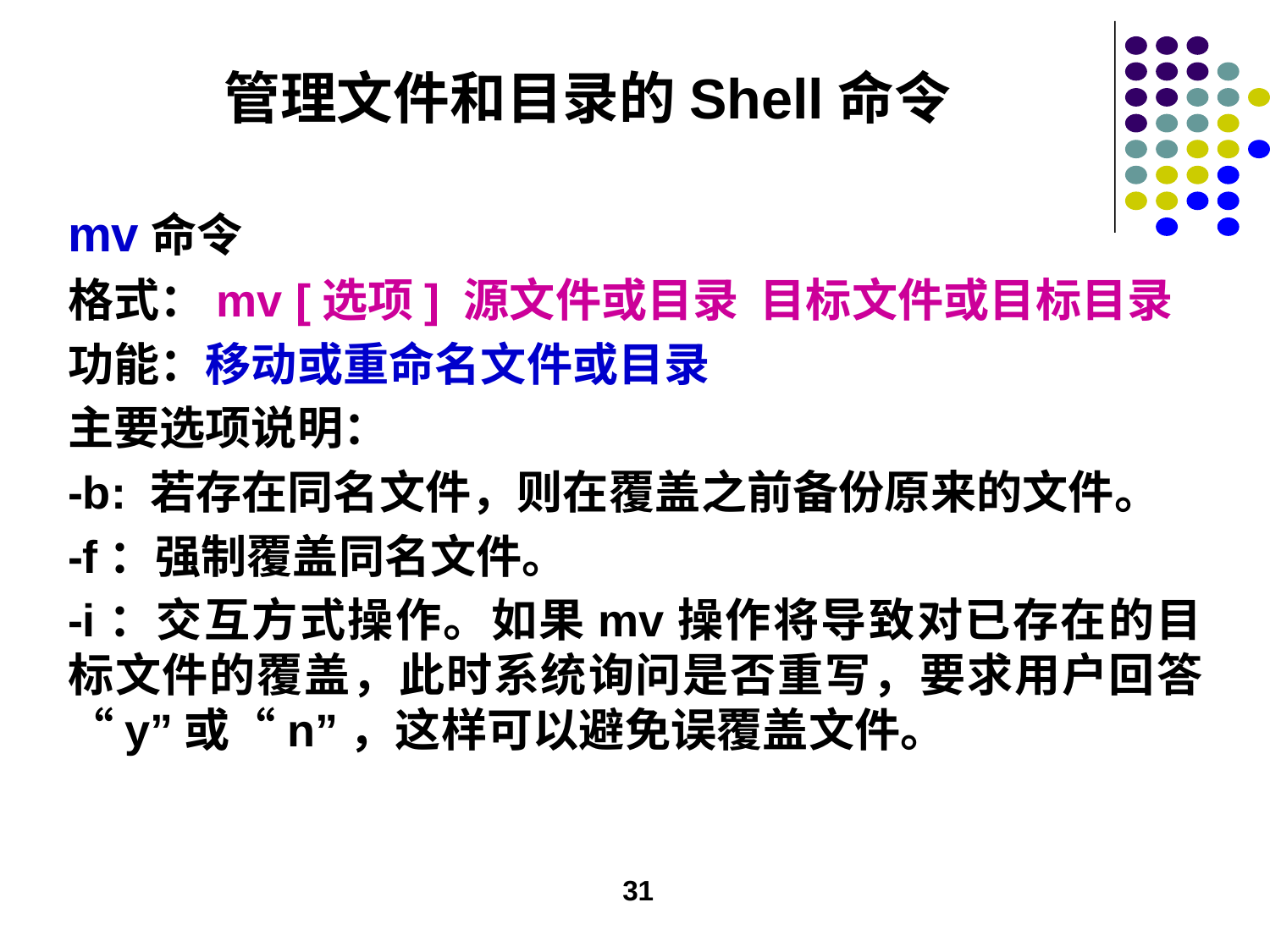

# 管理文件和目录的Shell命令
mv命令
格式：mv [选项] 源文件或目录  目标文件或目标目录
功能：移动或重命名文件或目录
主要选项说明：
-b: 若存在同名文件，则在覆盖之前备份原来的文件。
-f：强制覆盖同名文件。
-i：交互方式操作。如果mv操作将导致对已存在的目标文件的覆盖，此时系统询问是否重写，要求用户回答“y”或“n”，这样可以避免误覆盖文件。

31